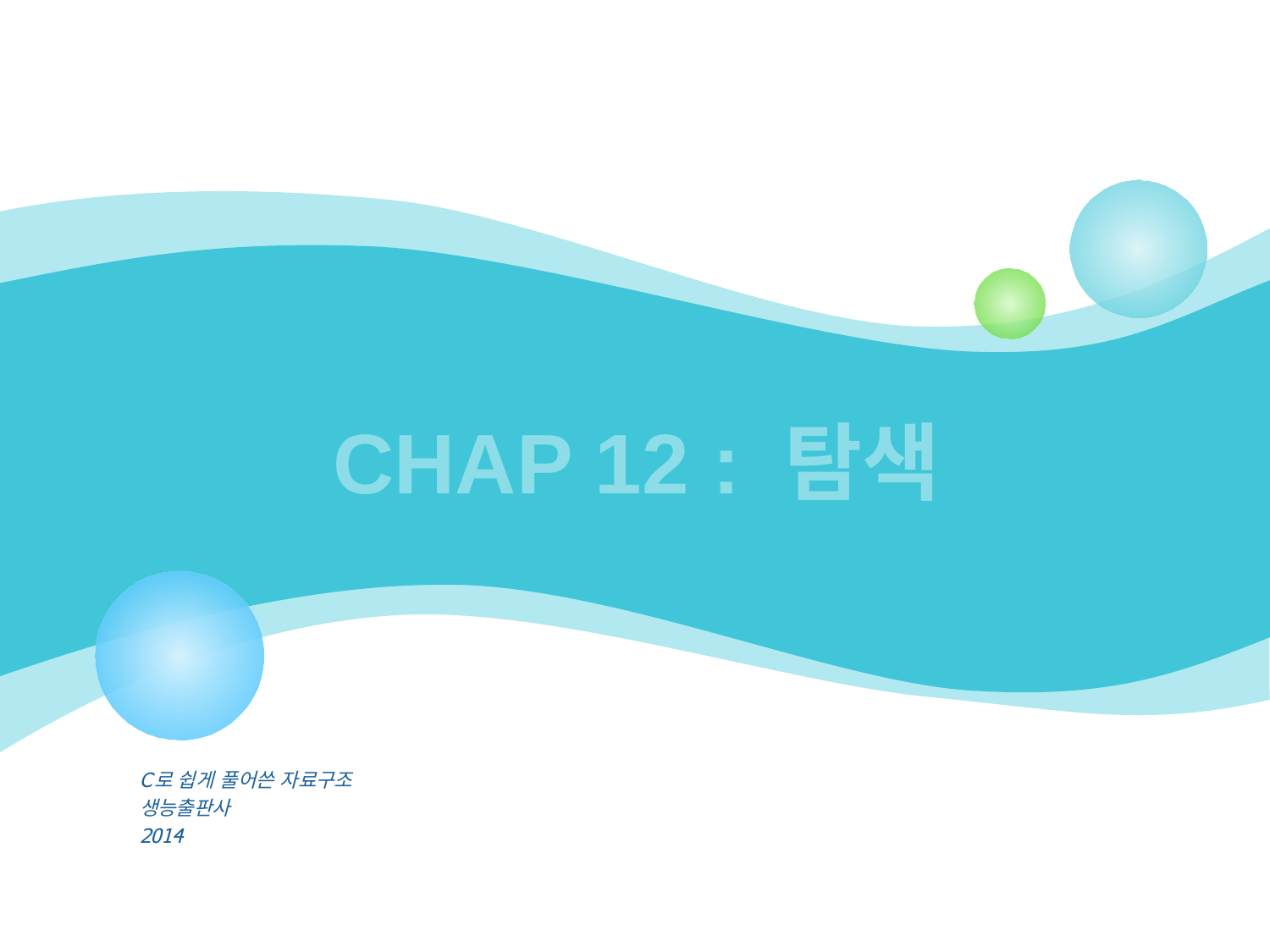

# CHAP 12 : 탐색
C로 쉽게 풀어쓴 자료구조
생능출판사
2014